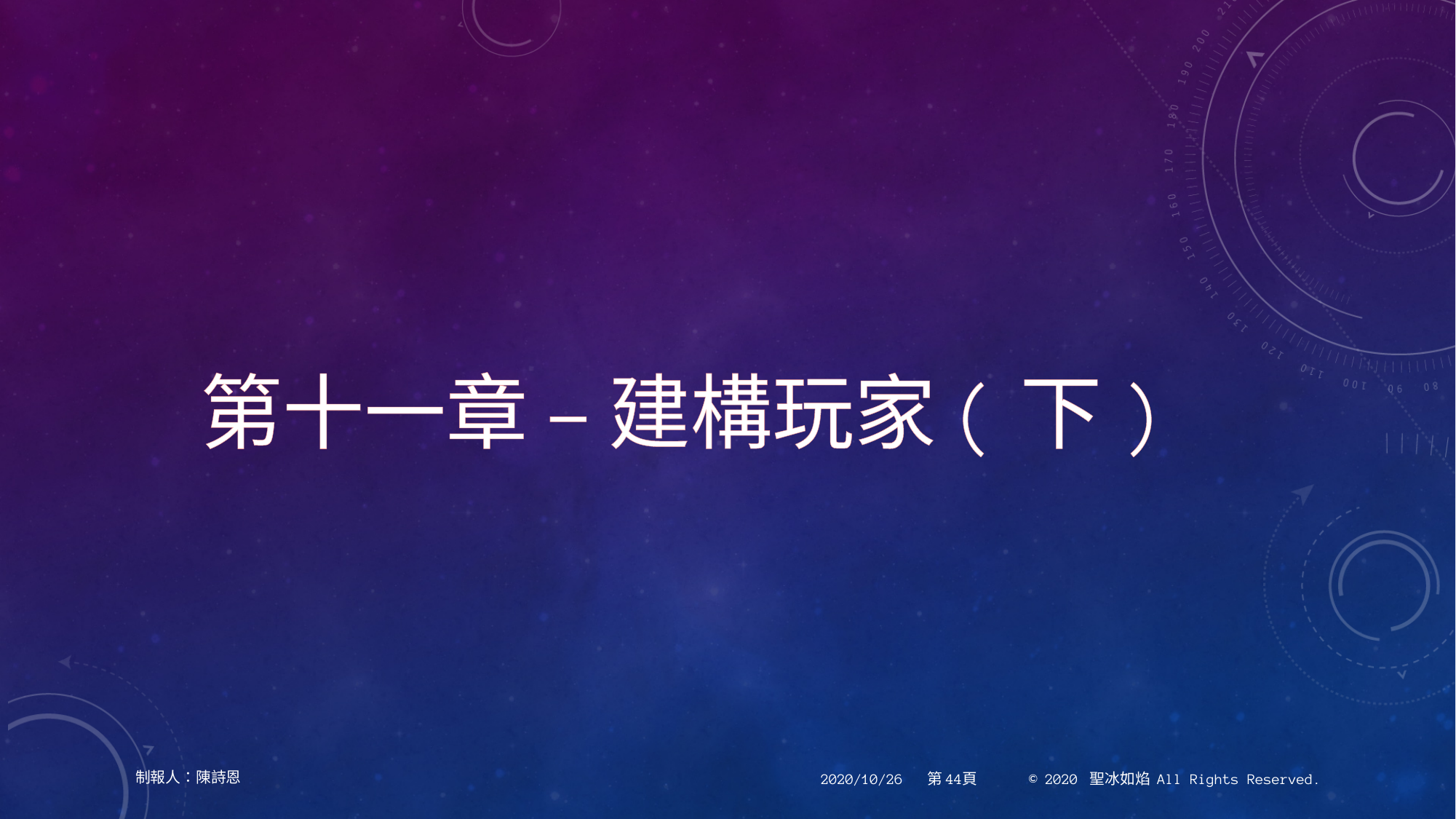

# 第十一章 – 建構玩家(下)
第44頁
制報人：陳詩恩
2020/10/26